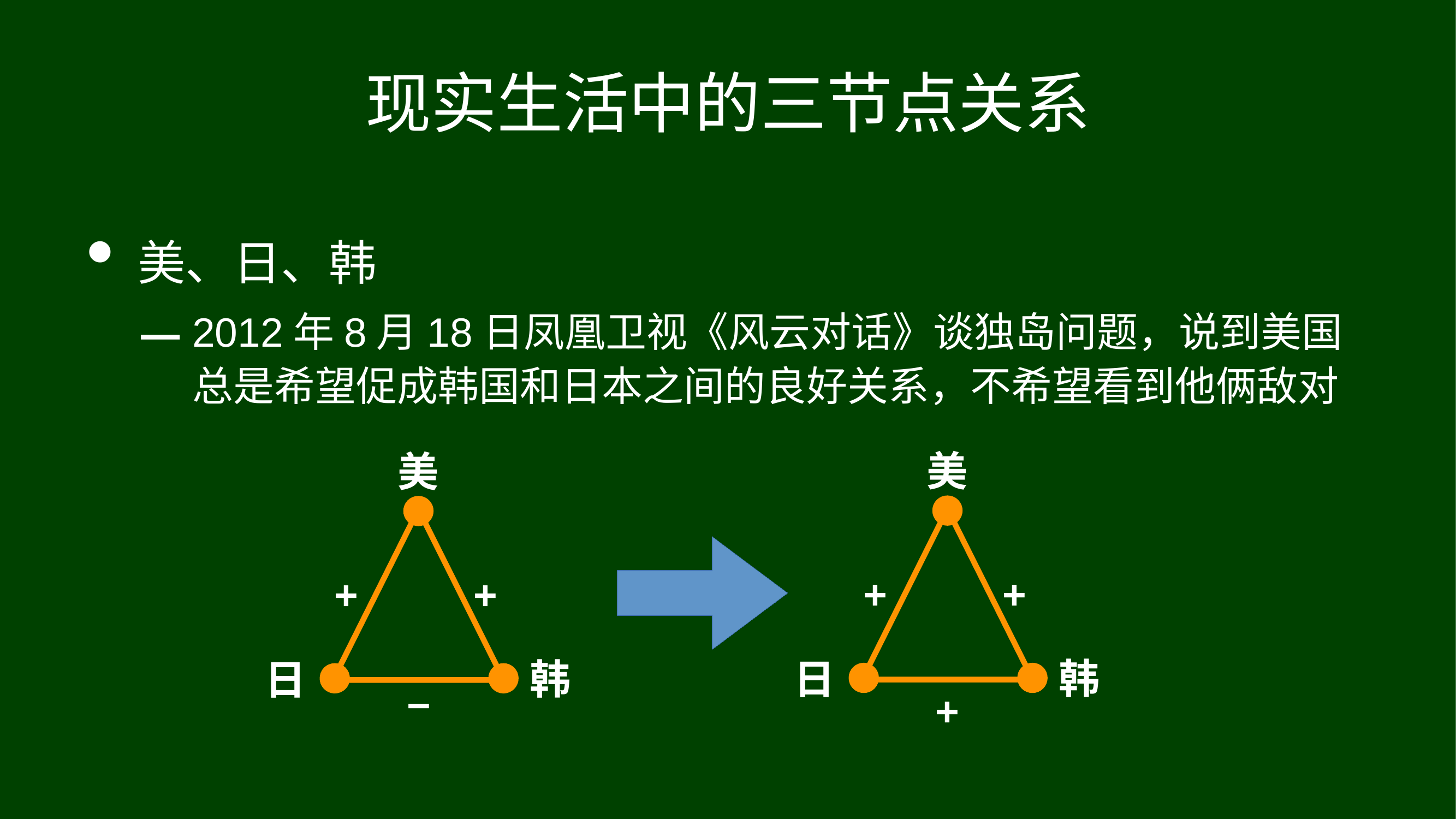

# 现实生活中的三节点关系
美、日、韩
2012年8月18日凤凰卫视《风云对话》谈独岛问题，说到美国总是希望促成韩国和日本之间的良好关系，不希望看到他俩敌对
美
美

+
+
+
+
韩
韩
日
日

−
+